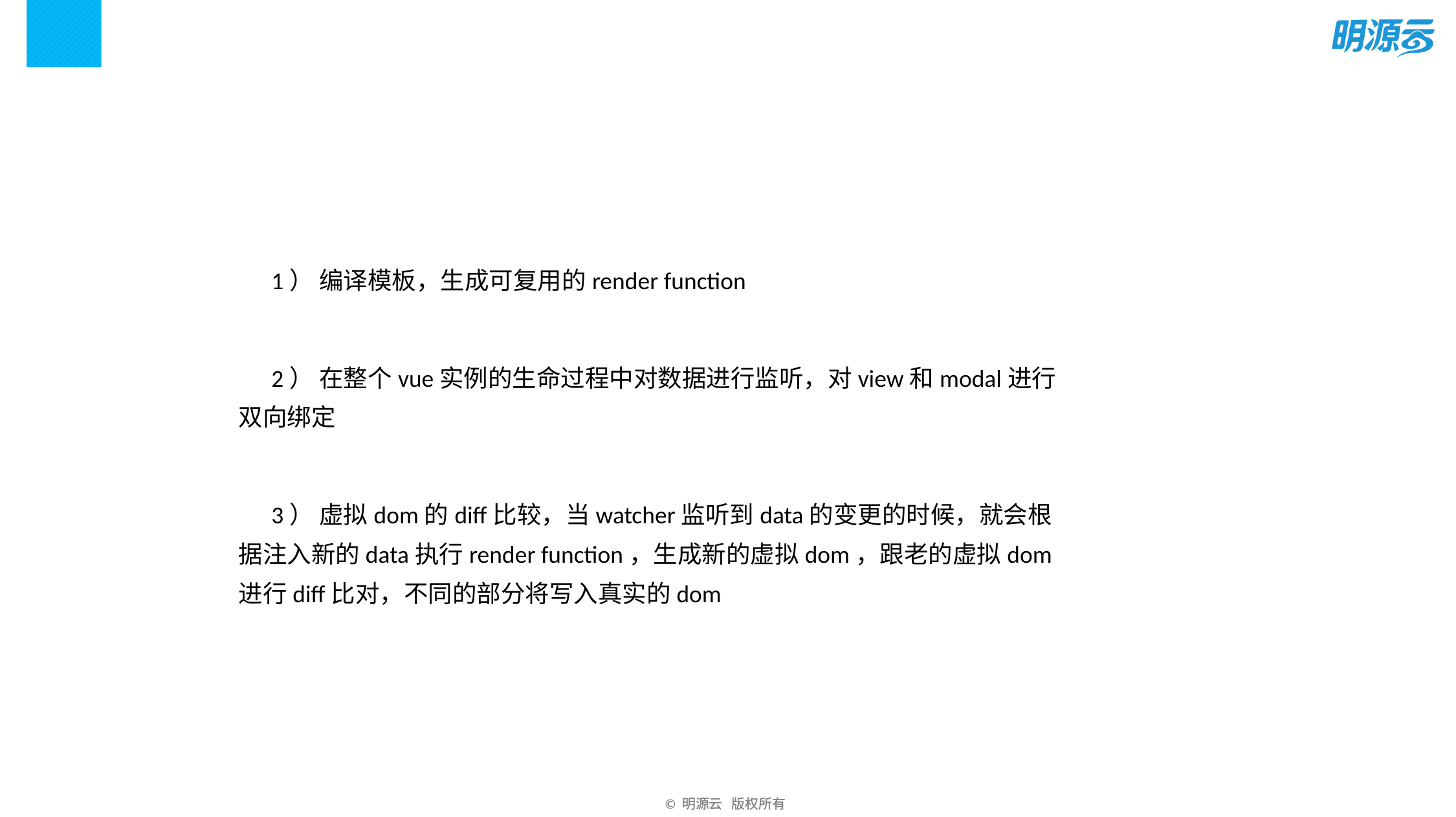

1） 编译模板，生成可复用的render function

      2） 在整个vue实例的生命过程中对数据进行监听，对view和modal进行双向绑定

      3） 虚拟dom的diff比较，当watcher监听到data的变更的时候，就会根据注入新的data执行render function，生成新的虚拟dom，跟老的虚拟dom进行diff比对，不同的部分将写入真实的dom